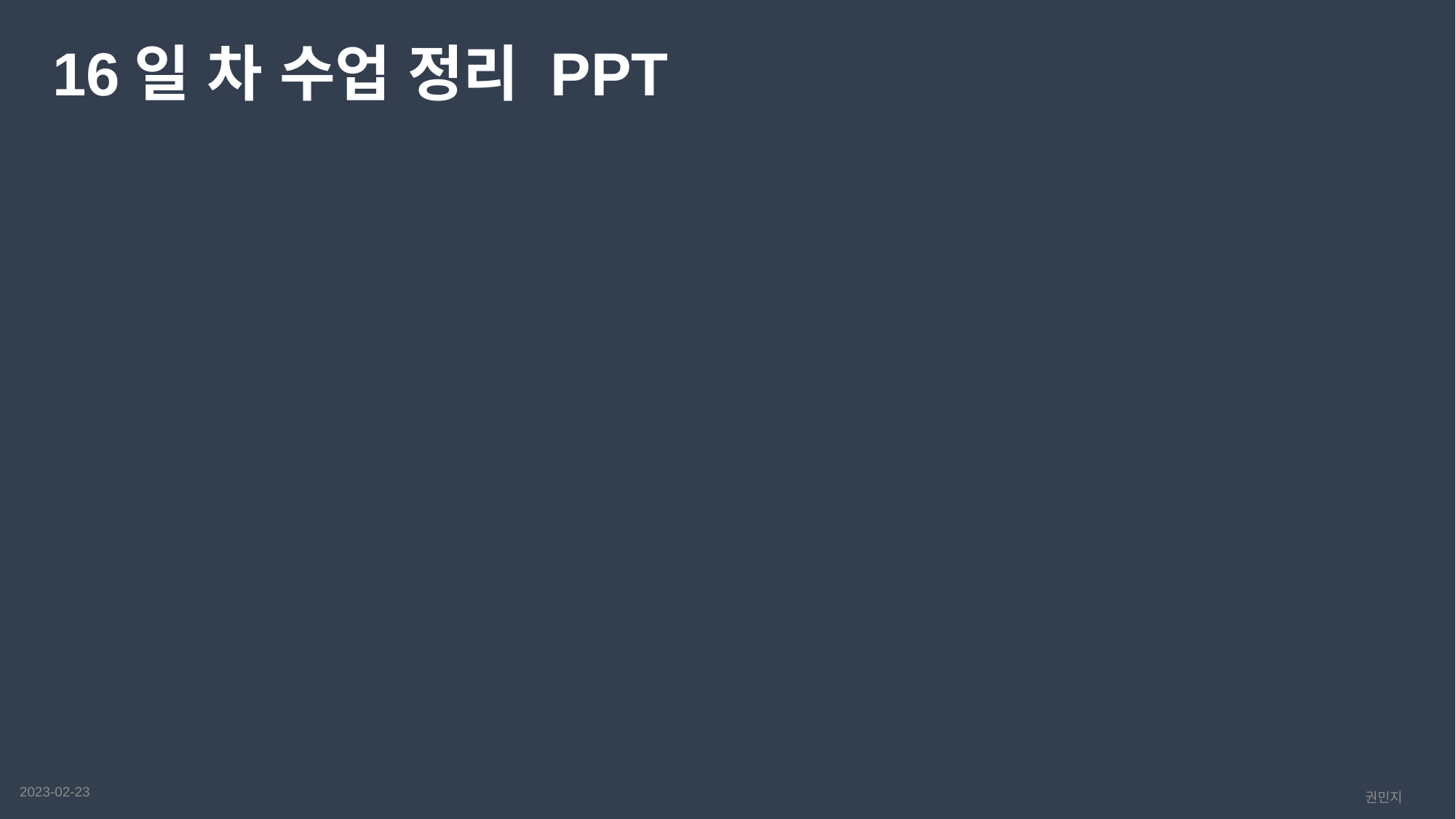

16일 차 수업 정리 PPT
2023-02-23
권민지